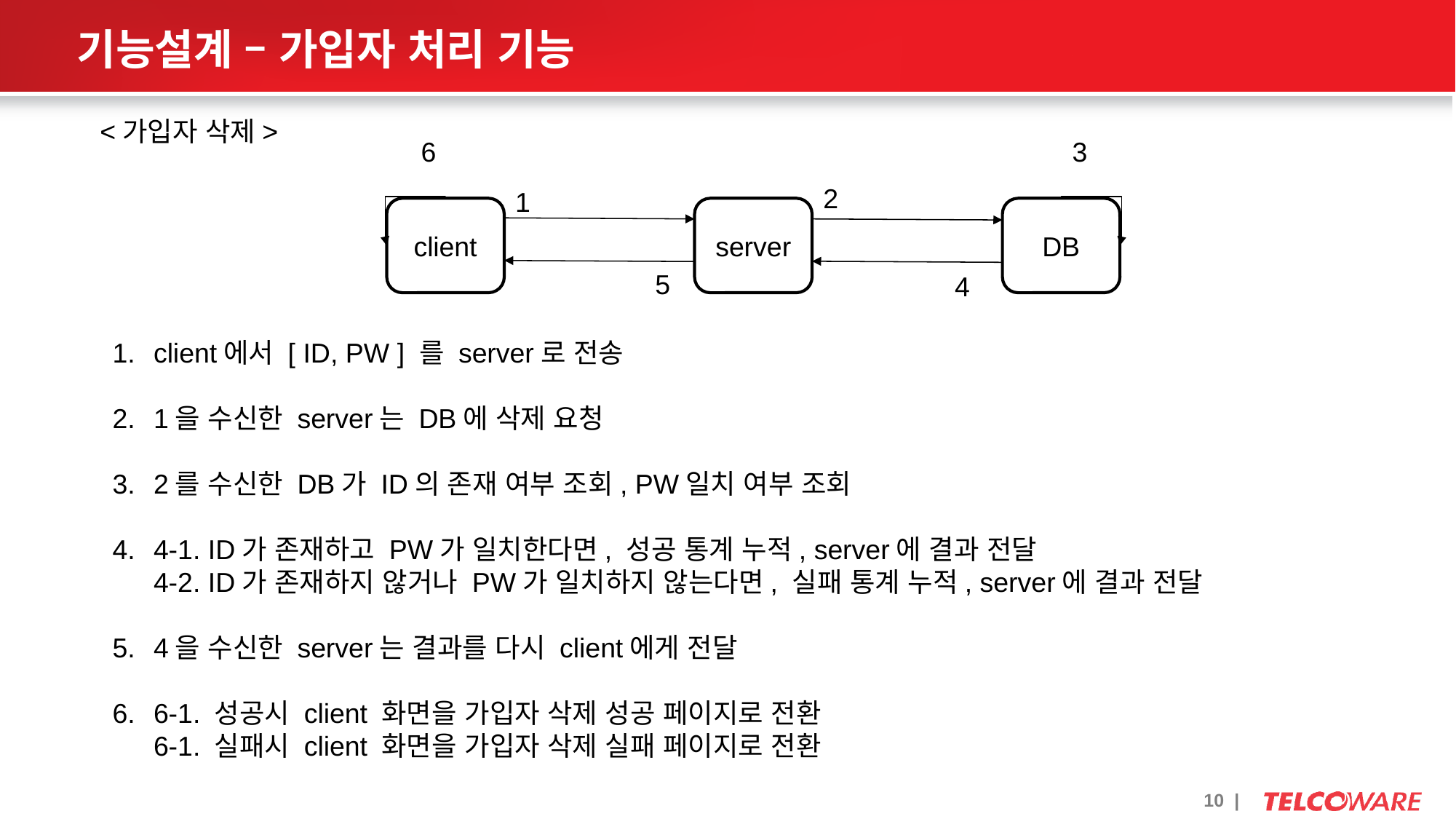

기능설계 – 가입자 처리 기능
<가입자 삭제>
3
2
1
client
server
DB
5
4
6
client에서 [ ID, PW ] 를 server로 전송
1을 수신한 server는 DB에 삭제 요청
2를 수신한 DB가 ID의 존재 여부 조회, PW일치 여부 조회
4-1. ID가 존재하고 PW가 일치한다면, 성공 통계 누적, server에 결과 전달
4-2. ID가 존재하지 않거나 PW가 일치하지 않는다면, 실패 통계 누적, server에 결과 전달
4을 수신한 server는 결과를 다시 client에게 전달
6-1. 성공시 client 화면을 가입자 삭제 성공 페이지로 전환
6-1. 실패시 client 화면을 가입자 삭제 실패 페이지로 전환